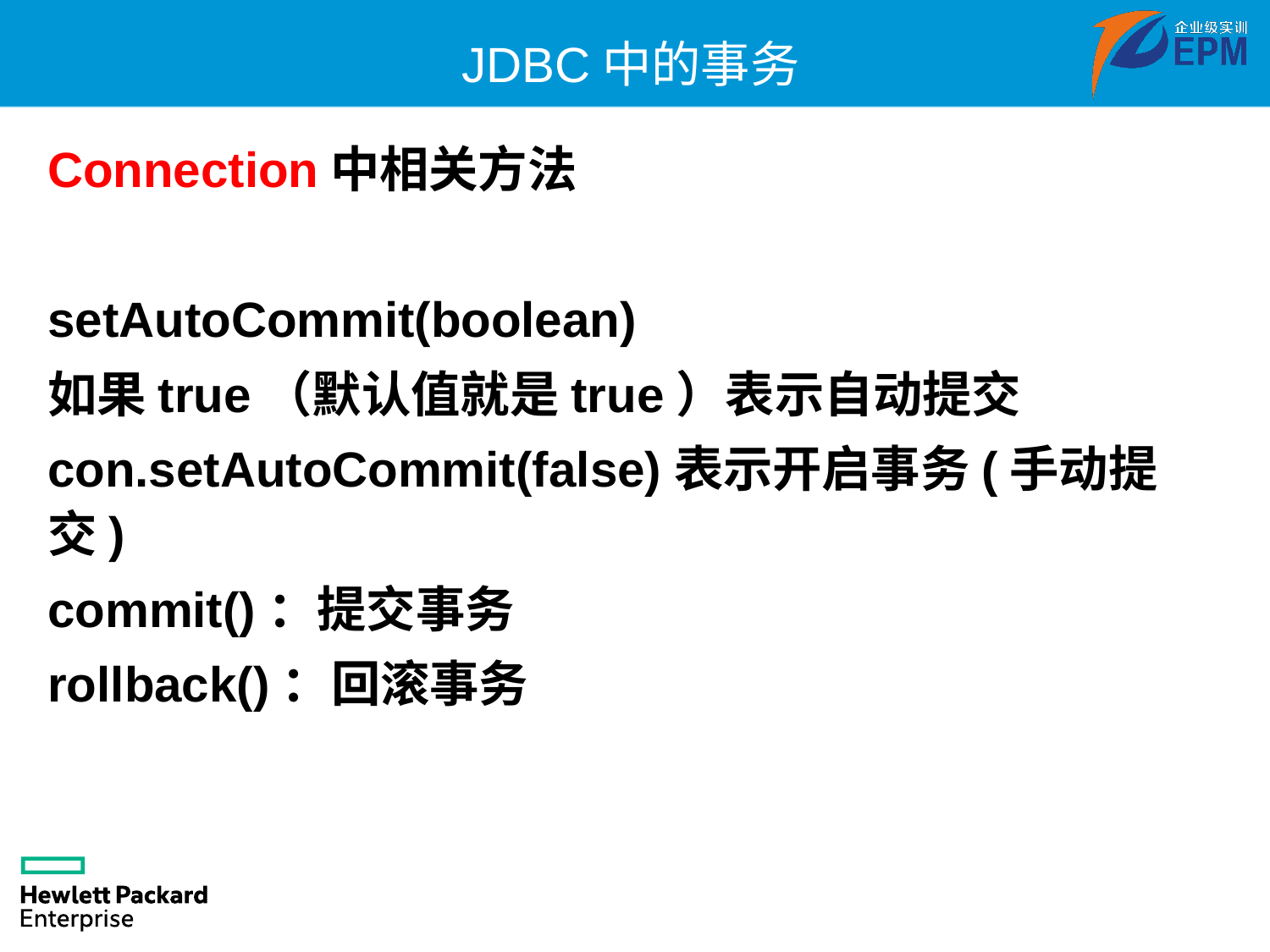

# JDBC中的事务
Connection中相关方法

setAutoCommit(boolean)
如果true（默认值就是true）表示自动提交
con.setAutoCommit(false)表示开启事务(手动提交)
commit()：提交事务
rollback()：回滚事务